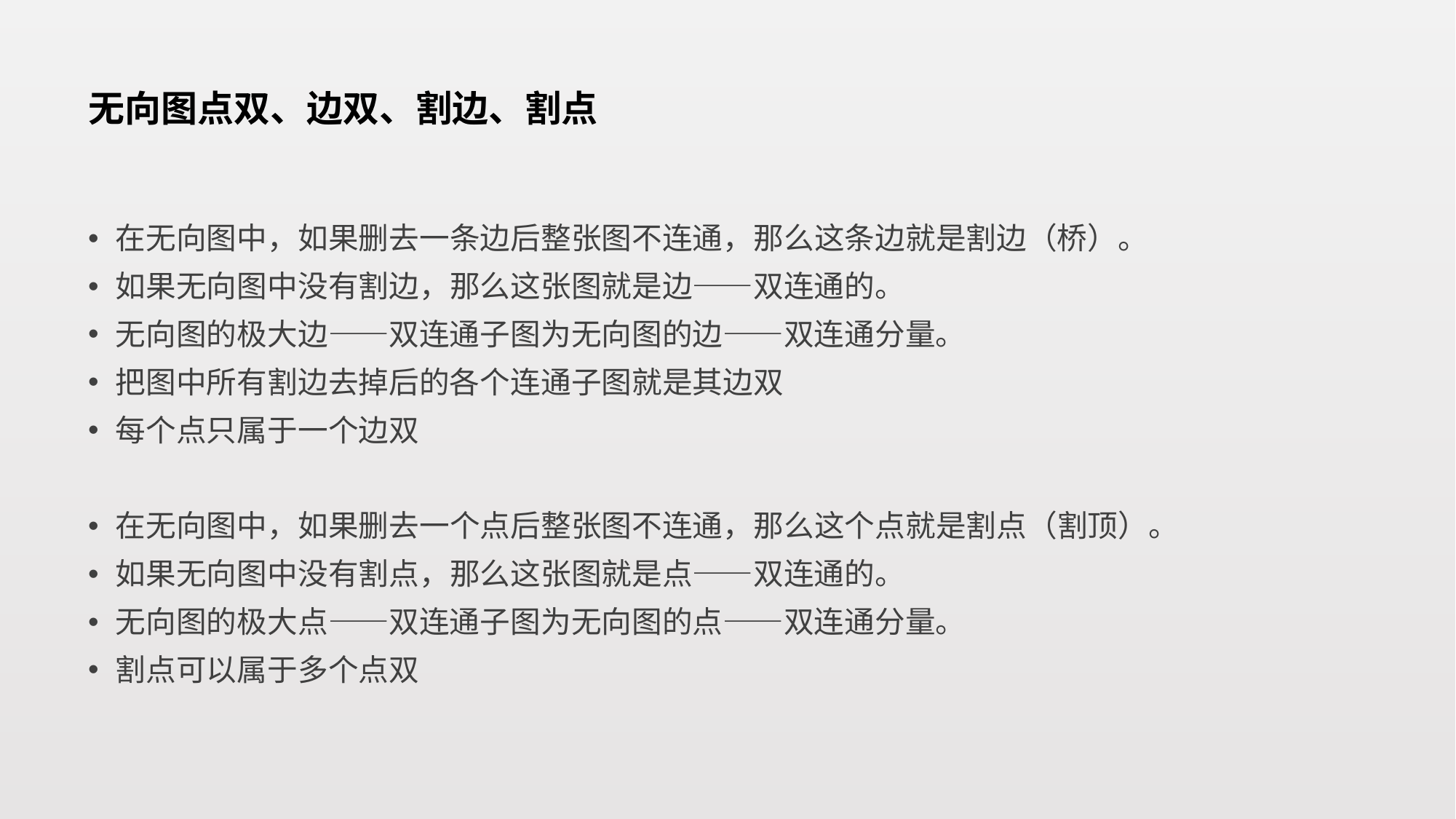

# 无向图点双、边双、割边、割点
在无向图中，如果删去一条边后整张图不连通，那么这条边就是割边（桥）。
如果无向图中没有割边，那么这张图就是边——双连通的。
无向图的极大边——双连通子图为无向图的边——双连通分量。
把图中所有割边去掉后的各个连通子图就是其边双
每个点只属于一个边双

在无向图中，如果删去一个点后整张图不连通，那么这个点就是割点（割顶）。
如果无向图中没有割点，那么这张图就是点——双连通的。
无向图的极大点——双连通子图为无向图的点——双连通分量。
割点可以属于多个点双